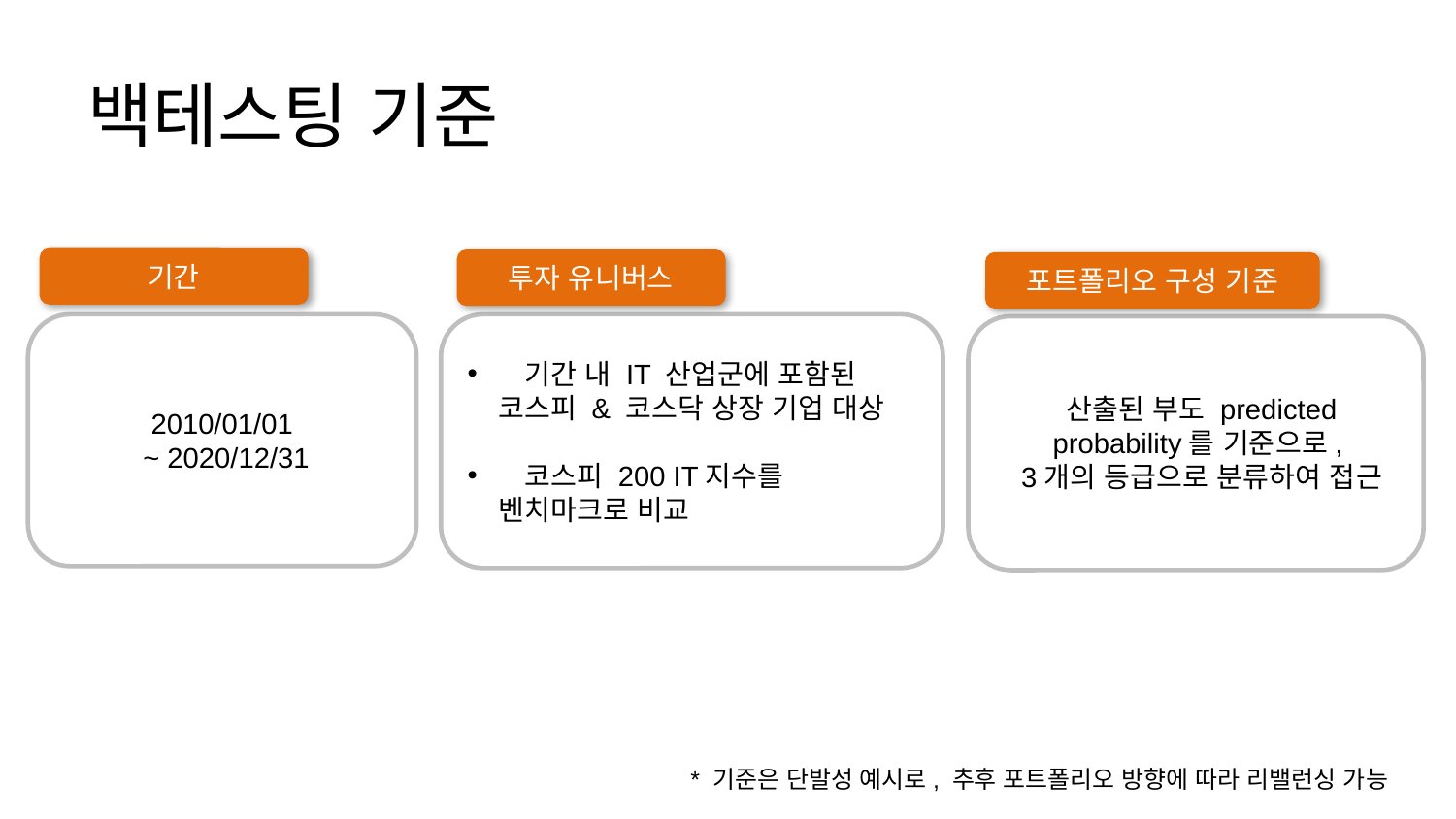

백테스팅 기준
기간
투자 유니버스
포트폴리오 구성 기준
2010/01/01
 ~ 2020/12/31
  기간 내 IT 산업군에 포함된
   코스피 & 코스닥 상장 기업 대상

  코스피 200 IT지수를
   벤치마크로 비교

산출된 부도 predicted probability를 기준으로,
3개의 등급으로 분류하여 접근
* 기준은 단발성 예시로, 추후 포트폴리오 방향에 따라 리밸런싱 가능